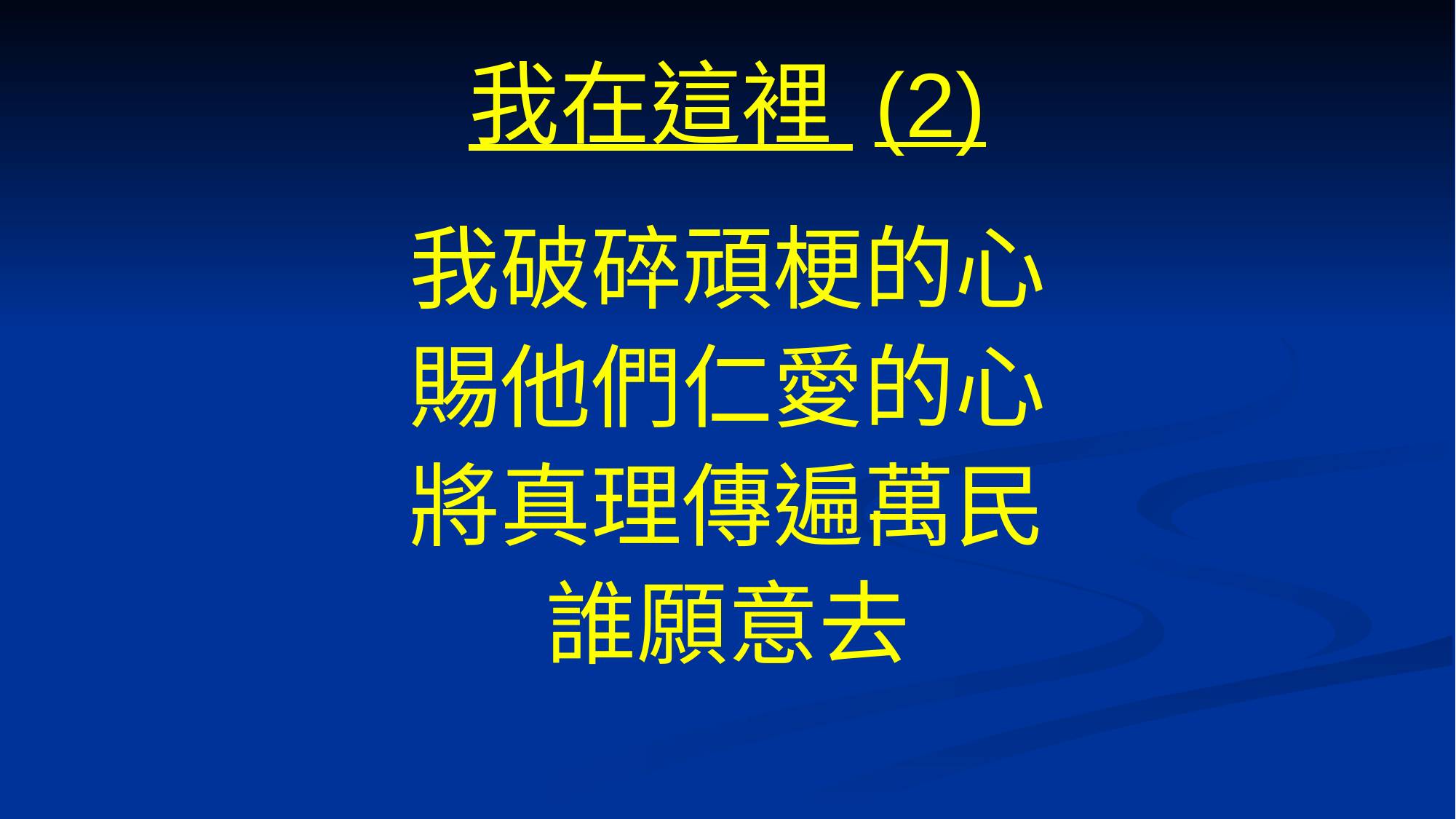

# 我在這裡 (2)
我破碎頑梗的心
賜他們仁愛的心
將真理傳遍萬民
誰願意去